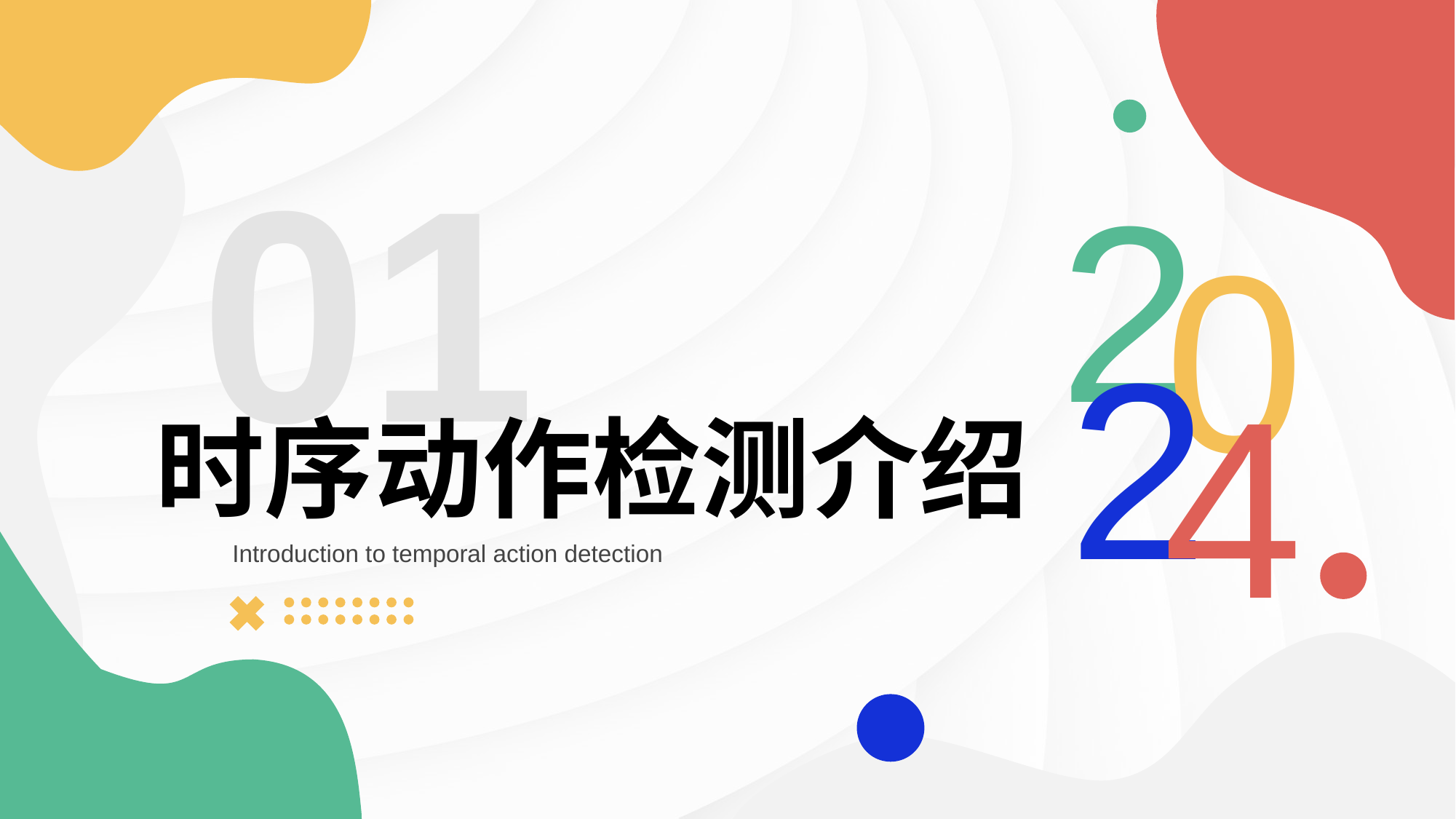

01
2
0
2
4

时序动作检测介绍

Introduction to temporal action detection